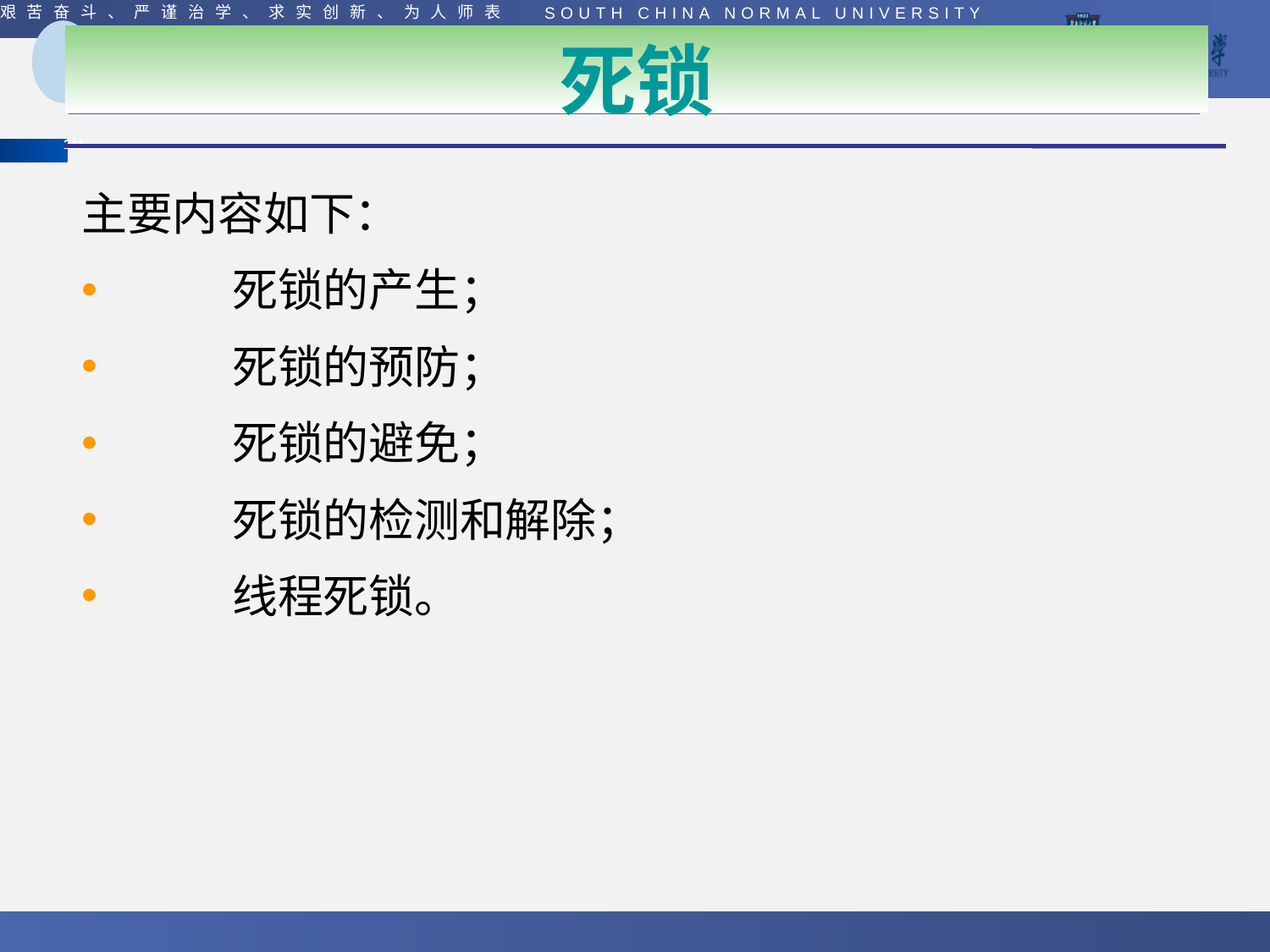

#
死锁
主要内容如下：
 	死锁的产生；
 	死锁的预防；
 	死锁的避免；
 	死锁的检测和解除；
 	线程死锁。

211